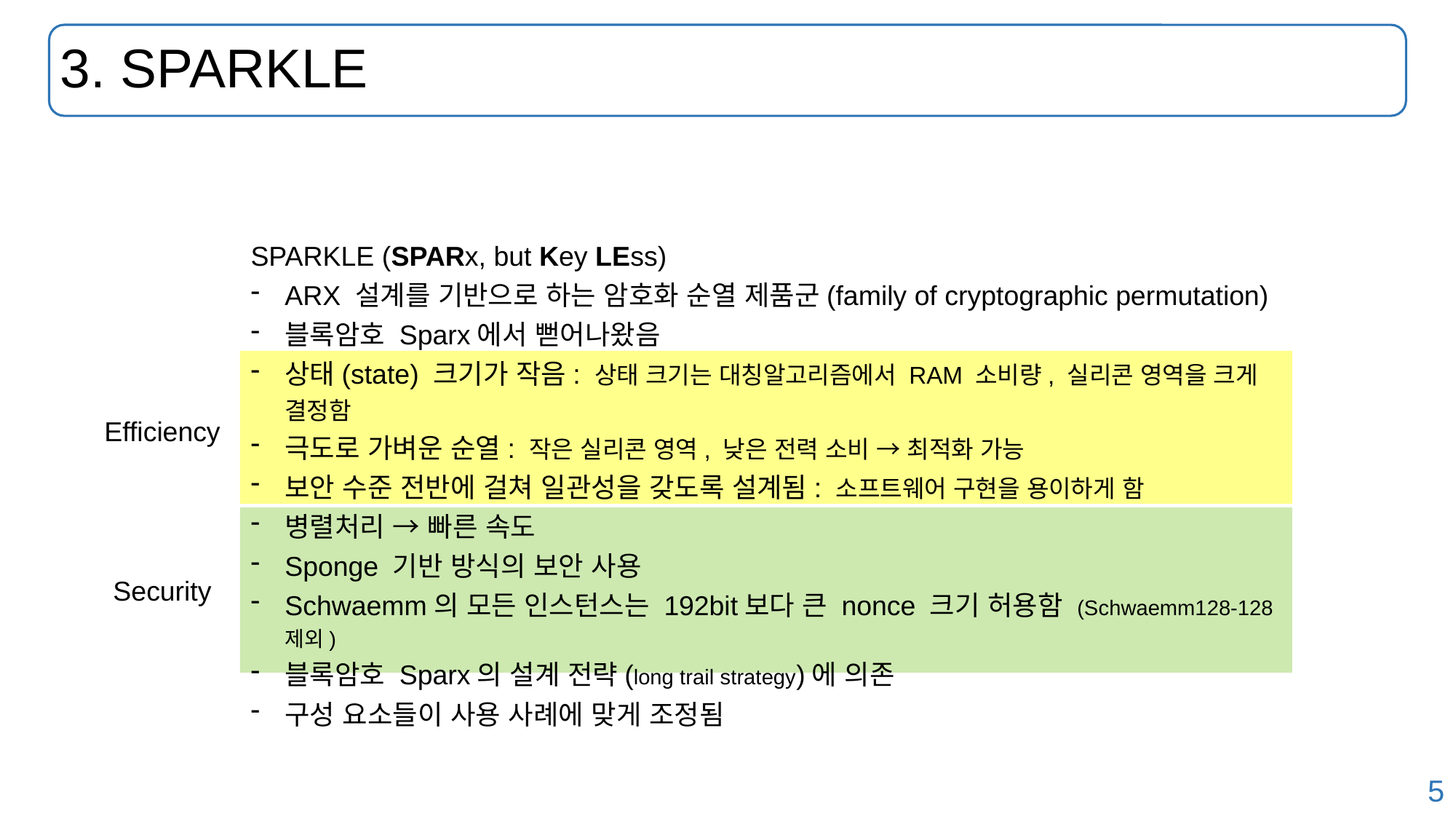

# 3. SPARKLE
SPARKLE (SPARx, but Key LEss)
ARX 설계를 기반으로 하는 암호화 순열 제품군(family of cryptographic permutation)
블록암호 Sparx에서 뻗어나왔음
상태(state) 크기가 작음: 상태 크기는 대칭알고리즘에서 RAM 소비량, 실리콘 영역을 크게 결정함
극도로 가벼운 순열: 작은 실리콘 영역, 낮은 전력 소비 → 최적화 가능
보안 수준 전반에 걸쳐 일관성을 갖도록 설계됨: 소프트웨어 구현을 용이하게 함
병렬처리 → 빠른 속도
Sponge 기반 방식의 보안 사용
Schwaemm의 모든 인스턴스는 192bit보다 큰 nonce 크기 허용함 (Schwaemm128-128 제외)
블록암호 Sparx의 설계 전략(long trail strategy)에 의존
구성 요소들이 사용 사례에 맞게 조정됨

Efficiency

Security